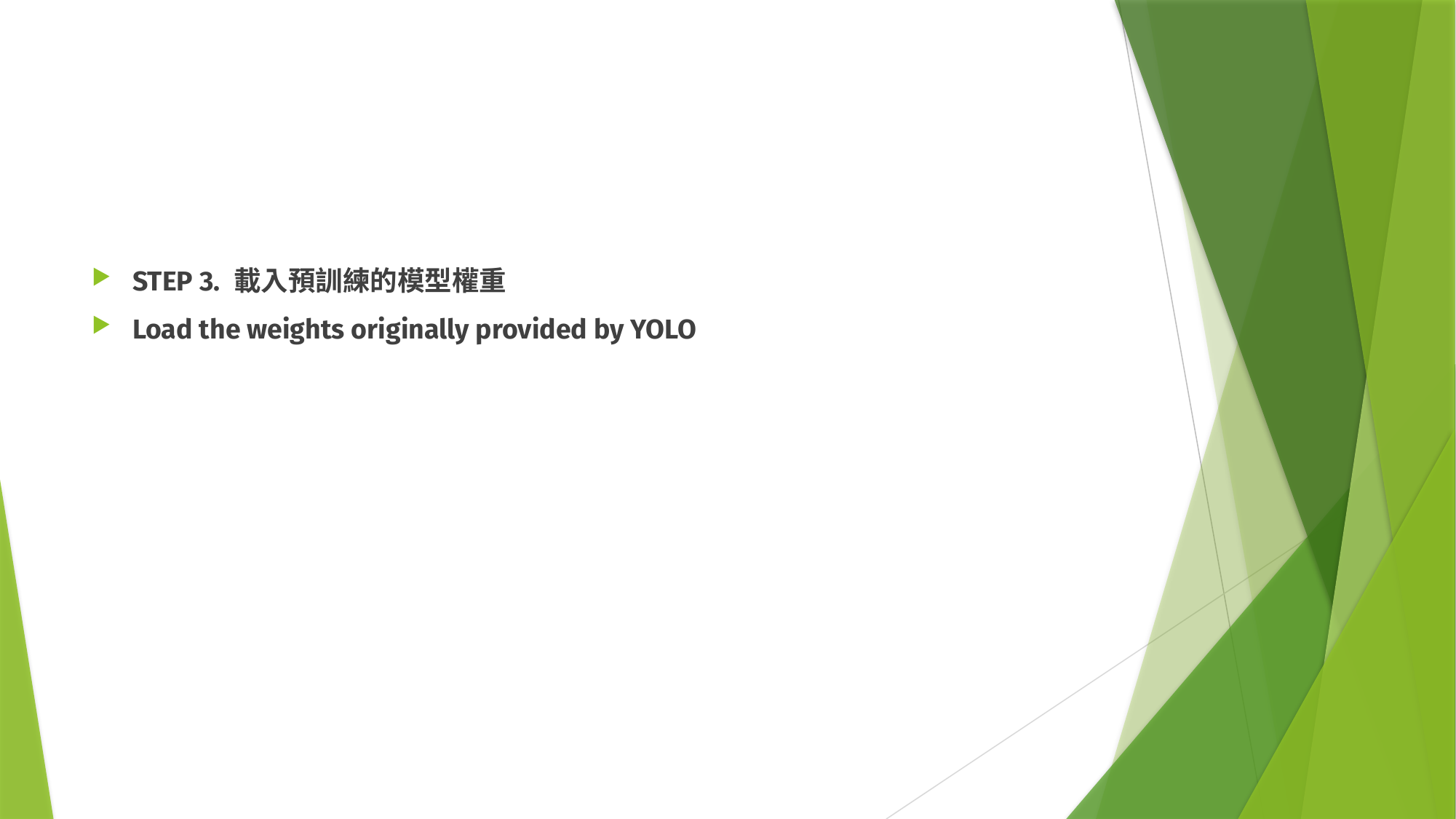

#
STEP 3. 載入預訓練的模型權重
Load the weights originally provided by YOLO